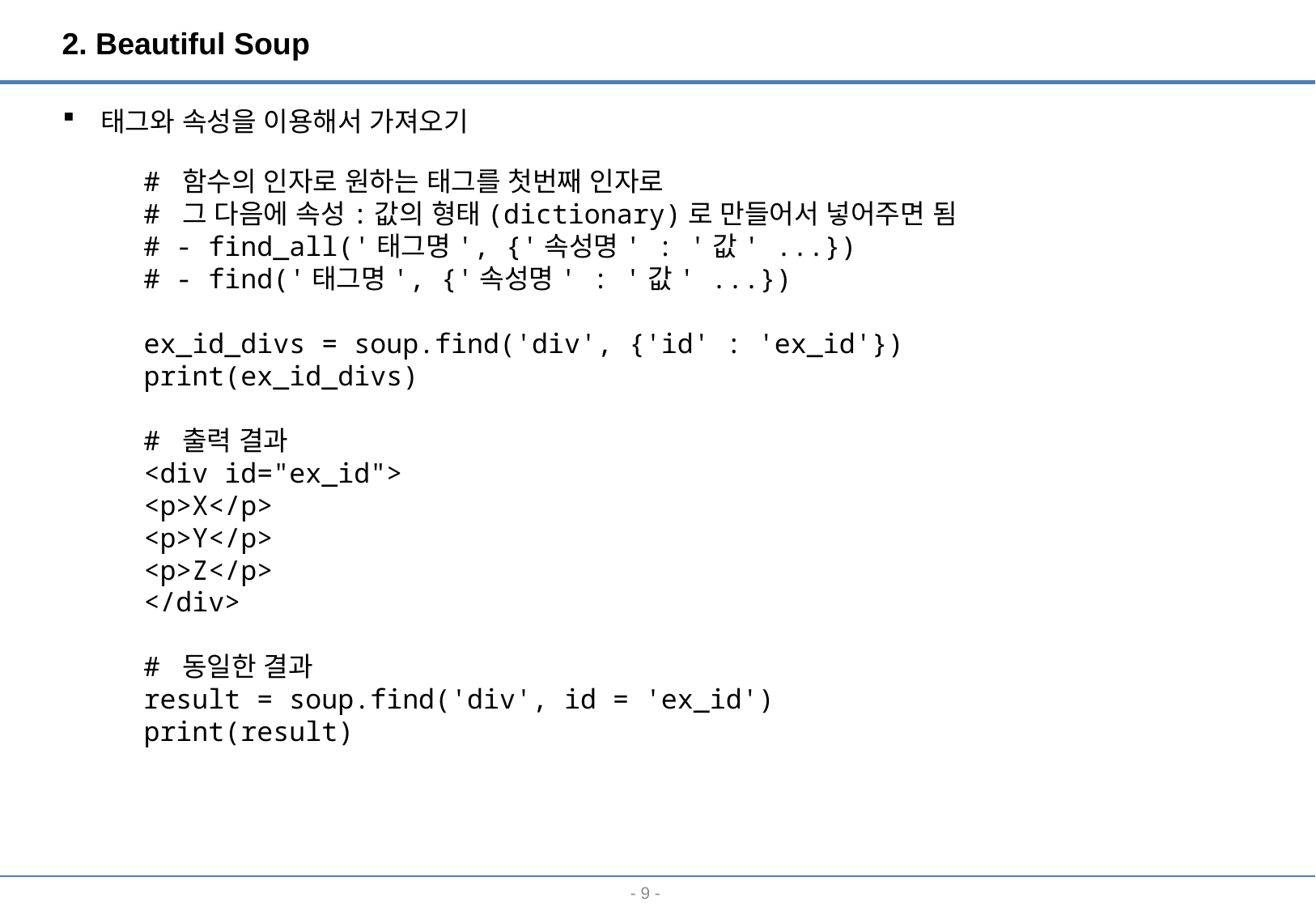

2. Beautiful Soup
태그와 속성을 이용해서 가져오기
# 함수의 인자로 원하는 태그를 첫번째 인자로
# 그 다음에 속성:값의 형태(dictionary)로 만들어서 넣어주면 됨
# - find_all('태그명', {'속성명' : '값' ...})
# - find('태그명', {'속성명' : '값' ...})

ex_id_divs = soup.find('div', {'id' : 'ex_id'})
print(ex_id_divs)

# 출력 결과
<div id="ex_id">
<p>X</p>
<p>Y</p>
<p>Z</p>
</div>

# 동일한 결과
result = soup.find('div', id = 'ex_id')
print(result)
- 9 -